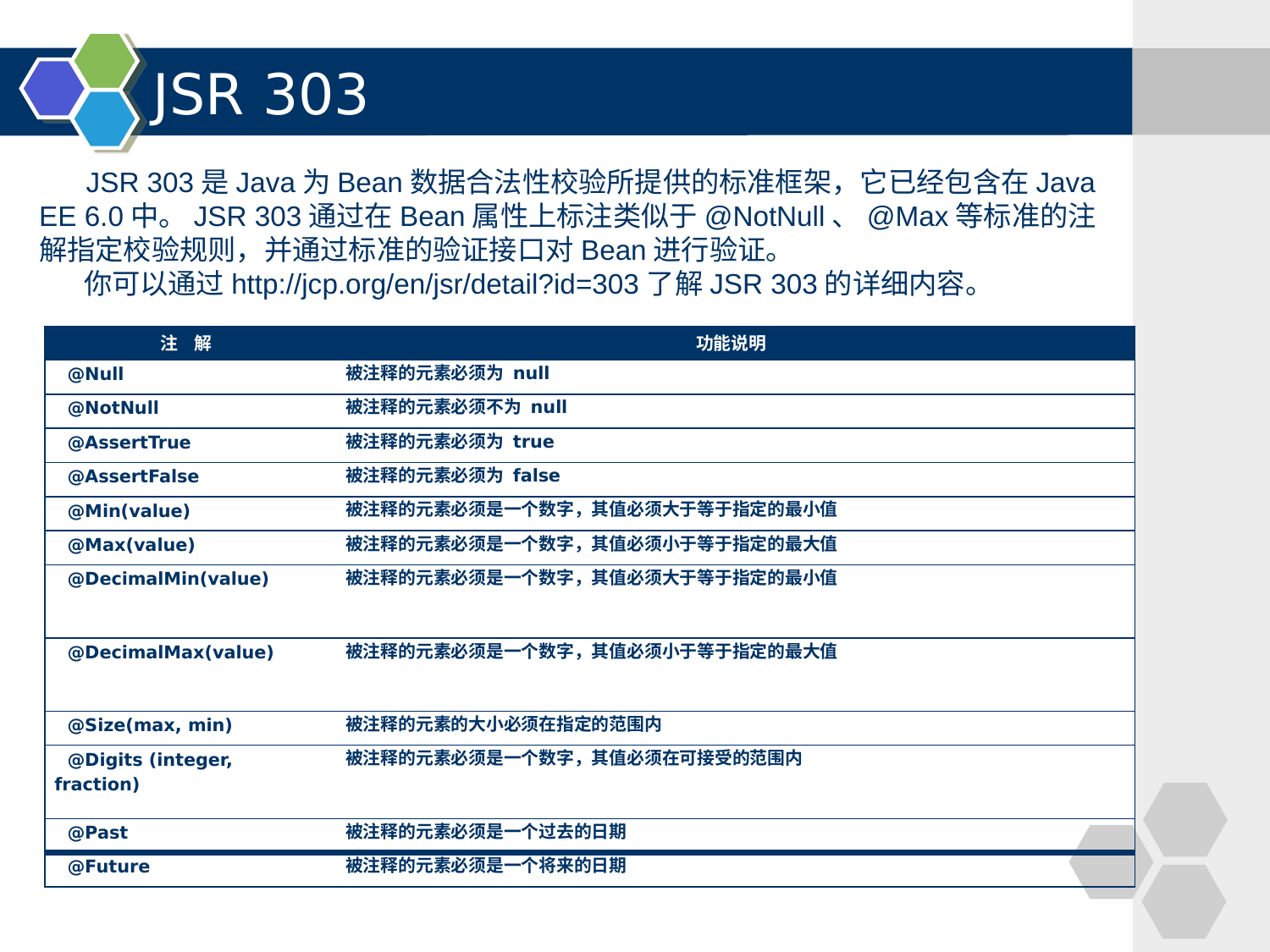

# JSR 303
      JSR 303是Java为Bean数据合法性校验所提供的标准框架，它已经包含在Java EE 6.0中。JSR 303通过在Bean属性上标注类似于@NotNull、@Max等标准的注解指定校验规则，并通过标准的验证接口对Bean进行验证。
      你可以通过http://jcp.org/en/jsr/detail?id=303了解JSR 303的详细内容。
| 注 解 | 功能说明 |
| --- | --- |
| @Null | 被注释的元素必须为 null |
| @NotNull | 被注释的元素必须不为 null |
| @AssertTrue | 被注释的元素必须为 true |
| @AssertFalse | 被注释的元素必须为 false |
| @Min(value) | 被注释的元素必须是一个数字，其值必须大于等于指定的最小值 |
| @Max(value) | 被注释的元素必须是一个数字，其值必须小于等于指定的最大值 |
| @DecimalMin(value) | 被注释的元素必须是一个数字，其值必须大于等于指定的最小值 |
| @DecimalMax(value) | 被注释的元素必须是一个数字，其值必须小于等于指定的最大值 |
| @Size(max, min) | 被注释的元素的大小必须在指定的范围内 |
| @Digits (integer, fraction) | 被注释的元素必须是一个数字，其值必须在可接受的范围内 |
| @Past | 被注释的元素必须是一个过去的日期 |
| @Future | 被注释的元素必须是一个将来的日期 |